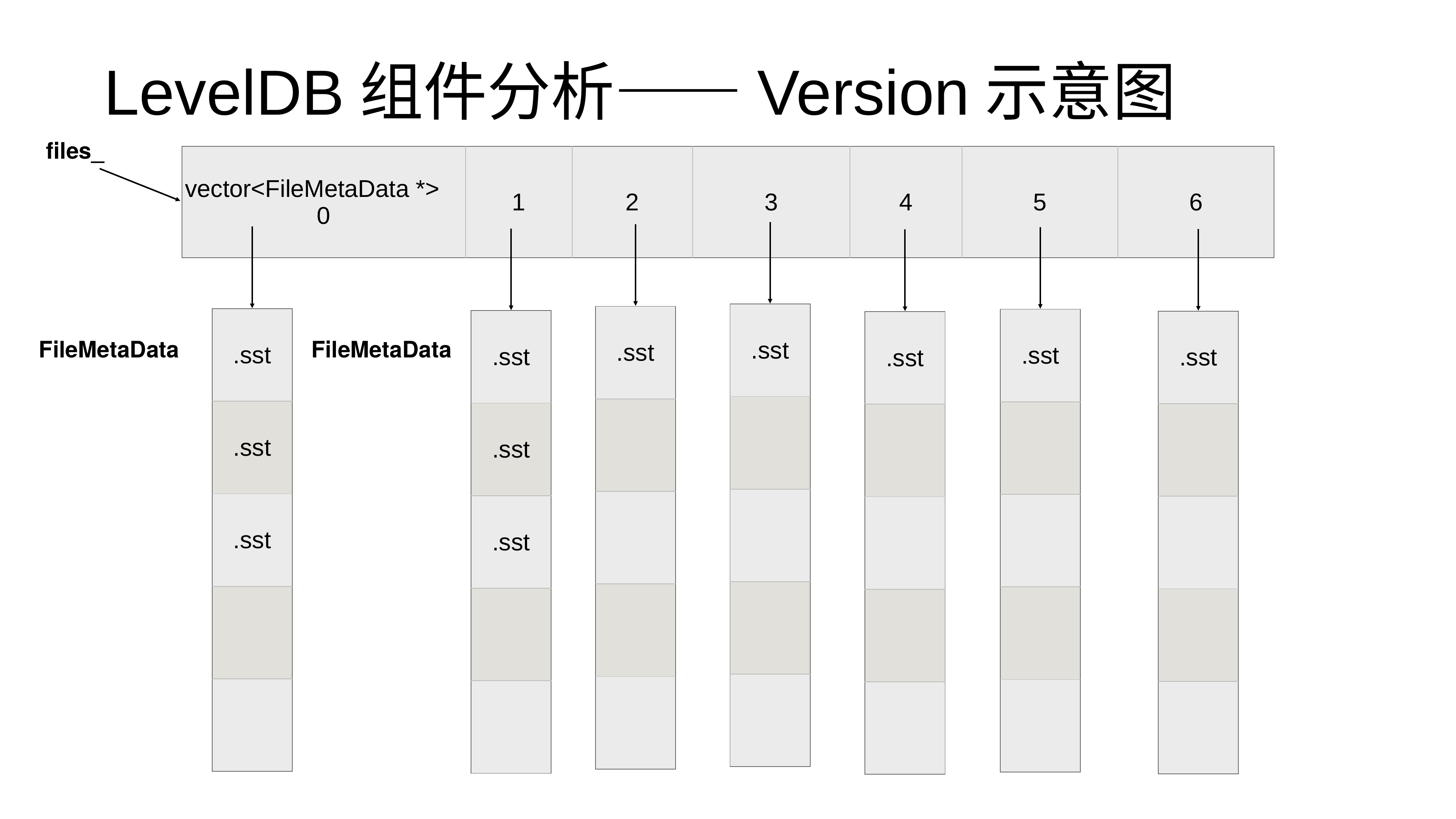

# LevelDB组件分析——Version示意图
files_
| vector<FileMetaData \*> 0 | 1 | 2 | 3 | 4 | 5 | 6 |
| --- | --- | --- | --- | --- | --- | --- |

| .sst |
| --- |
|  |
|  |
|  |
|  |
| .sst |
| --- |
|  |
|  |
|  |
|  |
| .sst |
| --- |
| .sst |
| .sst |
|  |
|  |
| .sst |
| --- |
|  |
|  |
|  |
|  |
| .sst |
| --- |
| .sst |
| .sst |
|  |
|  |
| .sst |
| --- |
|  |
|  |
|  |
|  |
| .sst |
| --- |
|  |
|  |
|  |
|  |
FileMetaData
FileMetaData